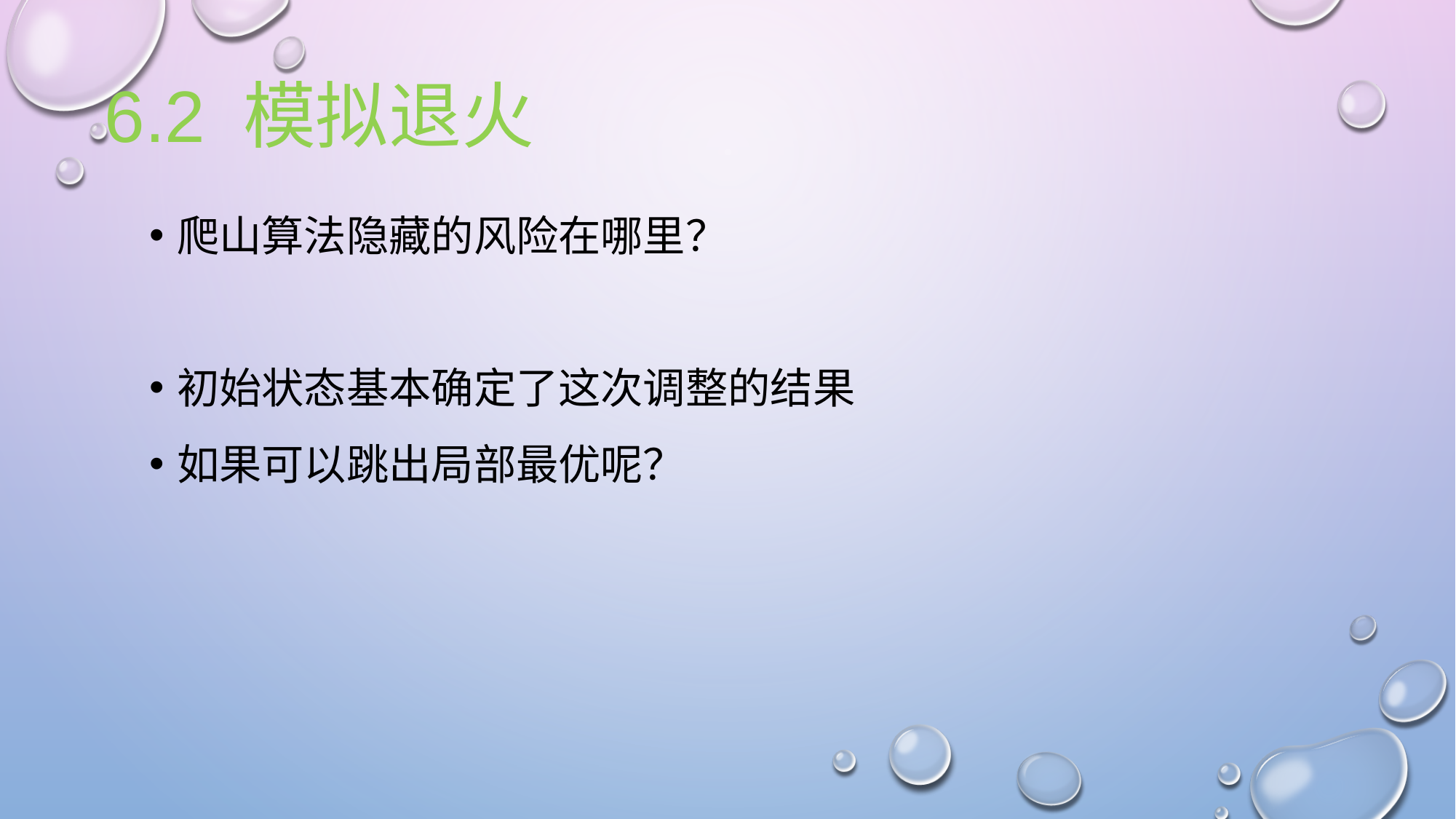

# 6.2 模拟退火
爬山算法隐藏的风险在哪里？

初始状态基本确定了这次调整的结果
如果可以跳出局部最优呢？